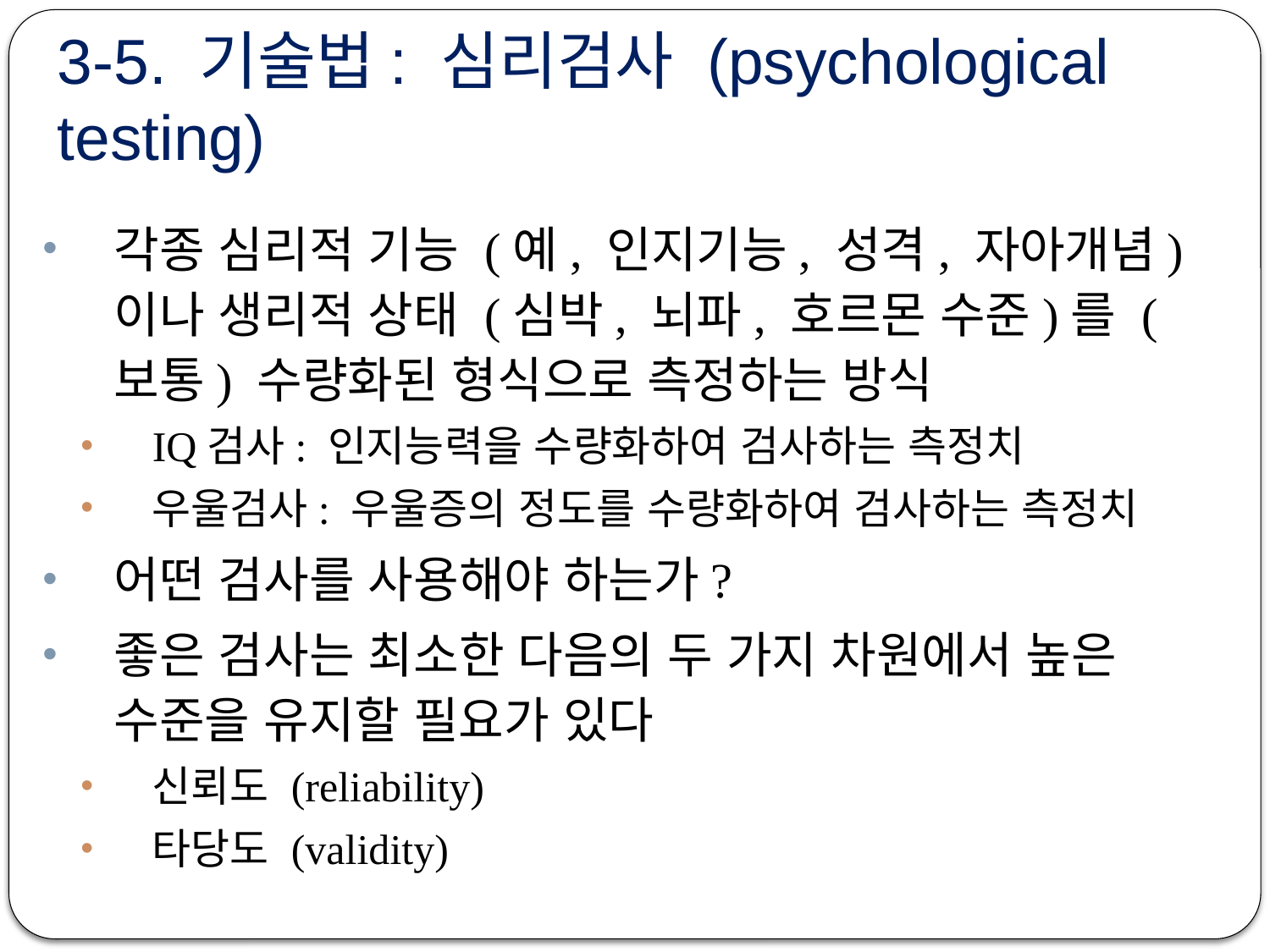

# 3-5. 기술법: 심리검사 (psychological testing)
각종 심리적 기능 (예, 인지기능, 성격, 자아개념)이나 생리적 상태 (심박, 뇌파, 호르몬 수준)를 (보통) 수량화된 형식으로 측정하는 방식
IQ검사: 인지능력을 수량화하여 검사하는 측정치
우울검사: 우울증의 정도를 수량화하여 검사하는 측정치
어떤 검사를 사용해야 하는가?
좋은 검사는 최소한 다음의 두 가지 차원에서 높은 수준을 유지할 필요가 있다
신뢰도 (reliability)
타당도 (validity)